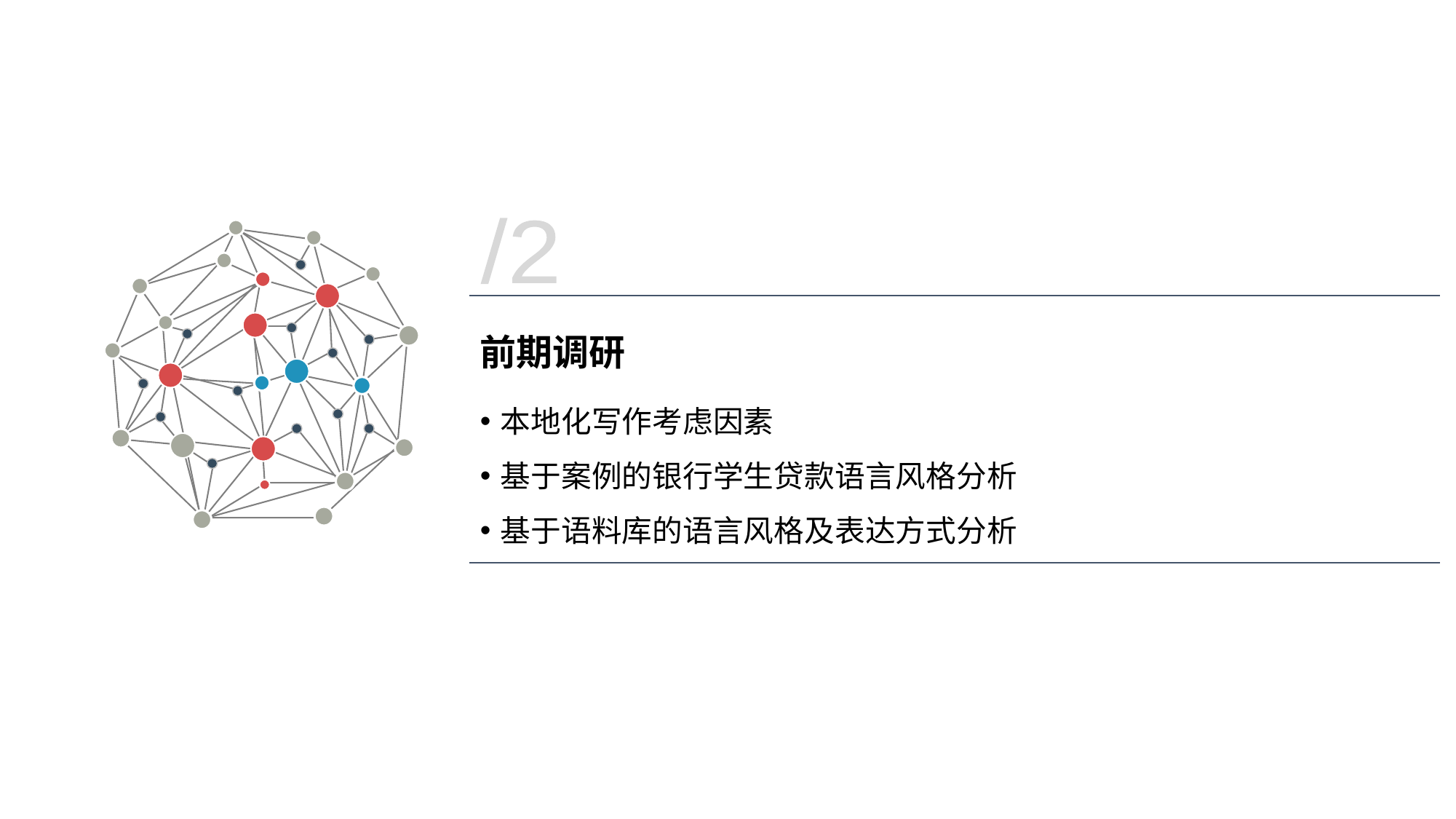

/2
# 前期调研
本地化写作考虑因素
基于案例的银行学生贷款语言风格分析
基于语料库的语言风格及表达方式分析